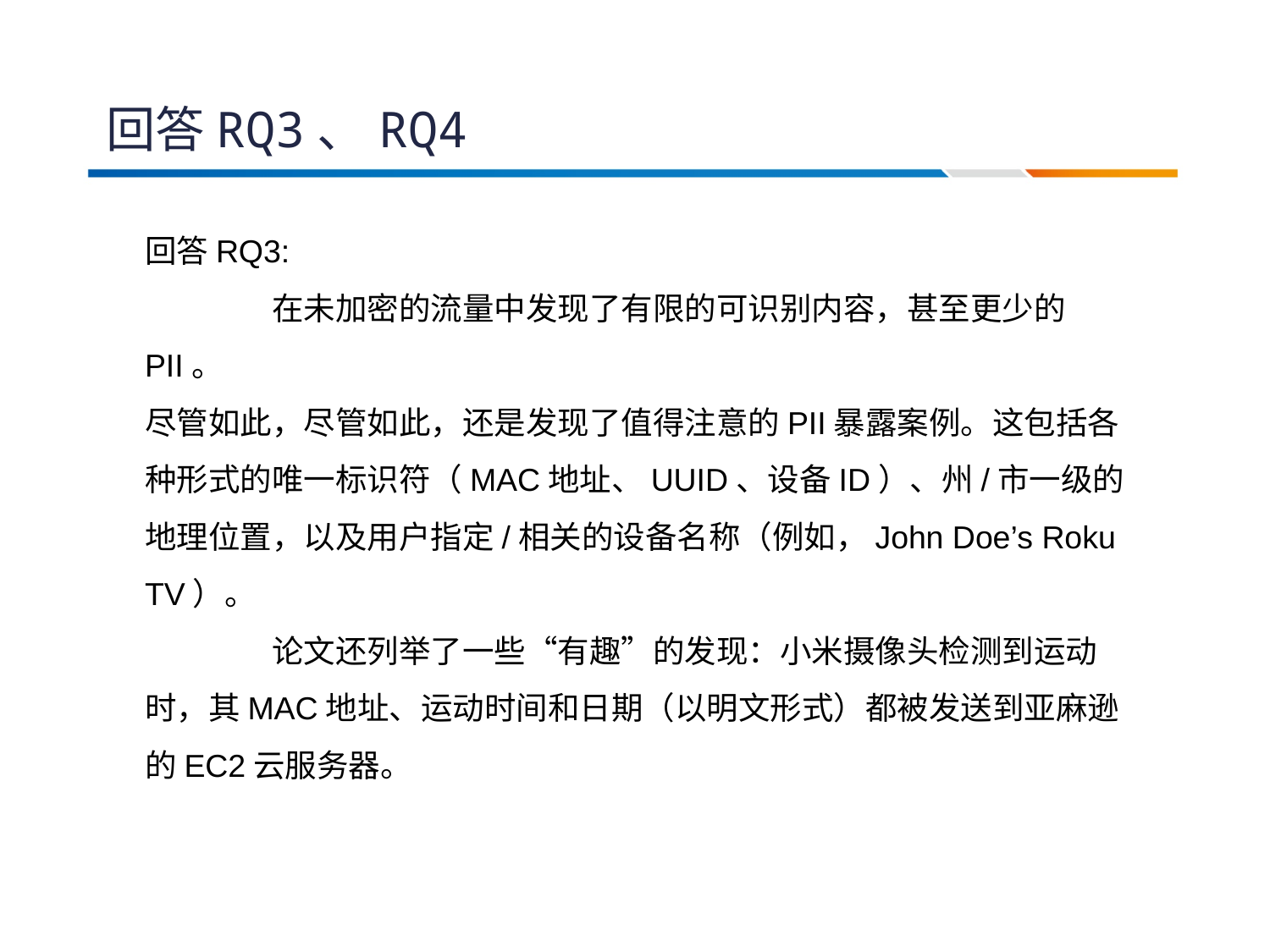

# 回答RQ3、RQ4
回答RQ3:
	在未加密的流量中发现了有限的可识别内容，甚至更少的PII。
尽管如此，尽管如此，还是发现了值得注意的PII暴露案例。这包括各种形式的唯一标识符（MAC地址、UUID、设备ID）、州/市一级的地理位置，以及用户指定/相关的设备名称（例如，John Doe’s Roku TV）。
	论文还列举了一些“有趣”的发现：小米摄像头检测到运动时，其MAC地址、运动时间和日期（以明文形式）都被发送到亚麻逊的EC2云服务器。